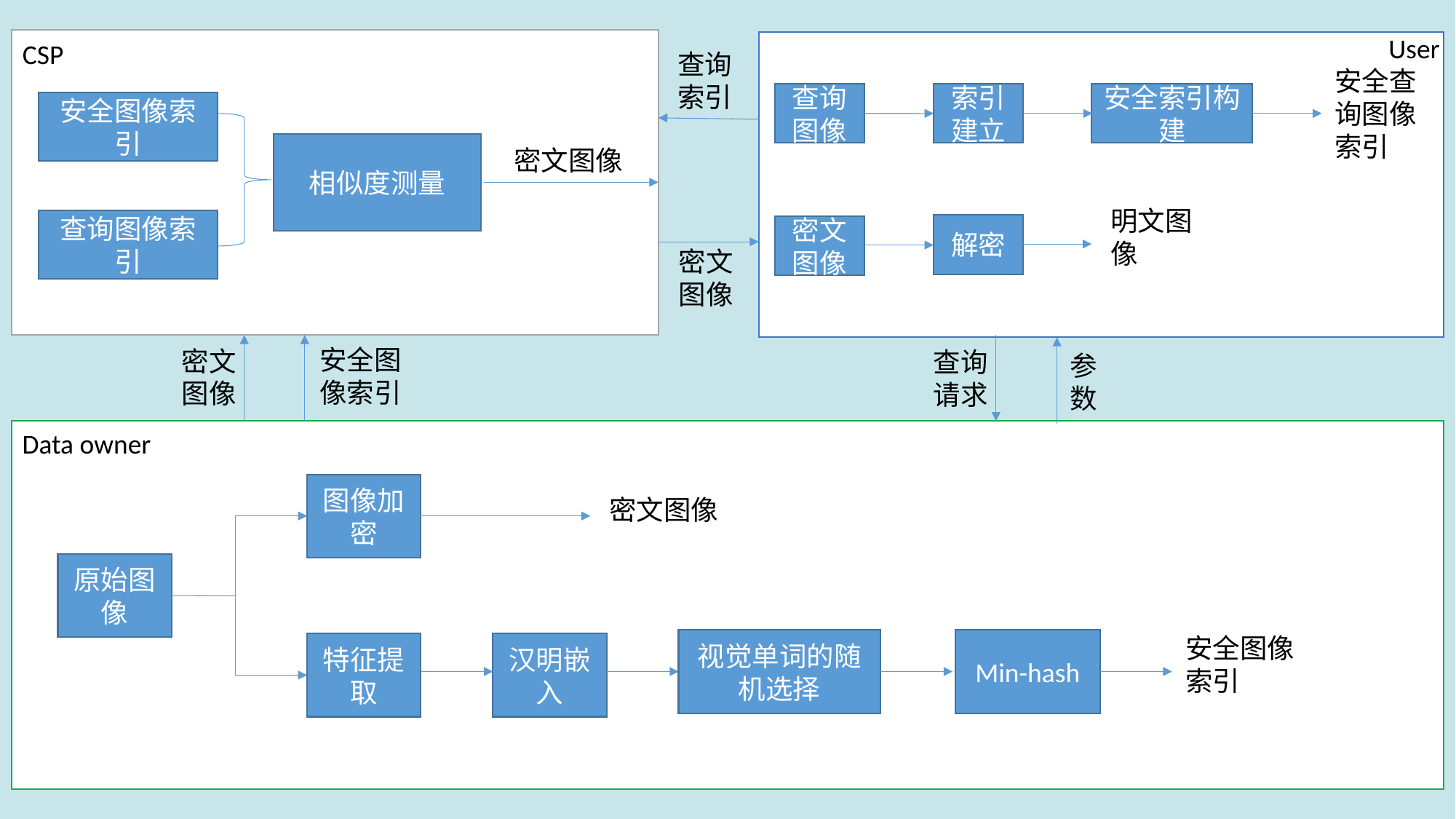

User

CSP

查询索引
安全查询图像索引
查询图像
索引建立
安全索引构建
安全图像索引

相似度测量
密文图像
明文图像
查询图像索引
解密
密文图像
密文图像
安全图像索引
密文图像
查询请求
参数

Data owner
图像加密
密文图像
原始图像
安全图像索引

Min-hash
视觉单词的随机选择
特征提取
汉明嵌入